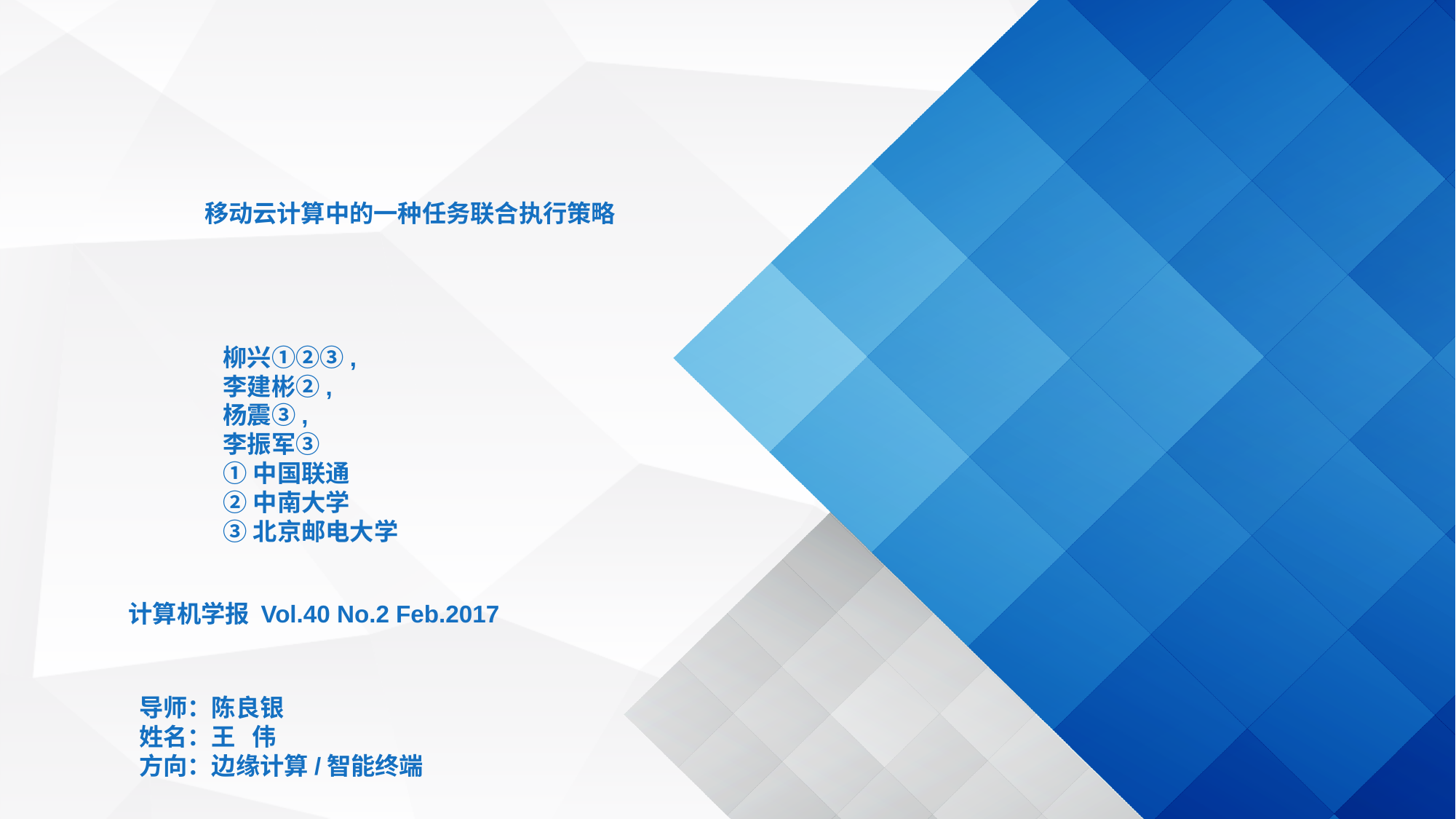

移动云计算中的一种任务联合执行策略
柳兴①②③,
李建彬②,
杨震③,
李振军③
①中国联通
②中南大学
③北京邮电大学
计算机学报 Vol.40 No.2 Feb.2017
导师：陈良银
姓名：王   伟
方向：边缘计算/智能终端